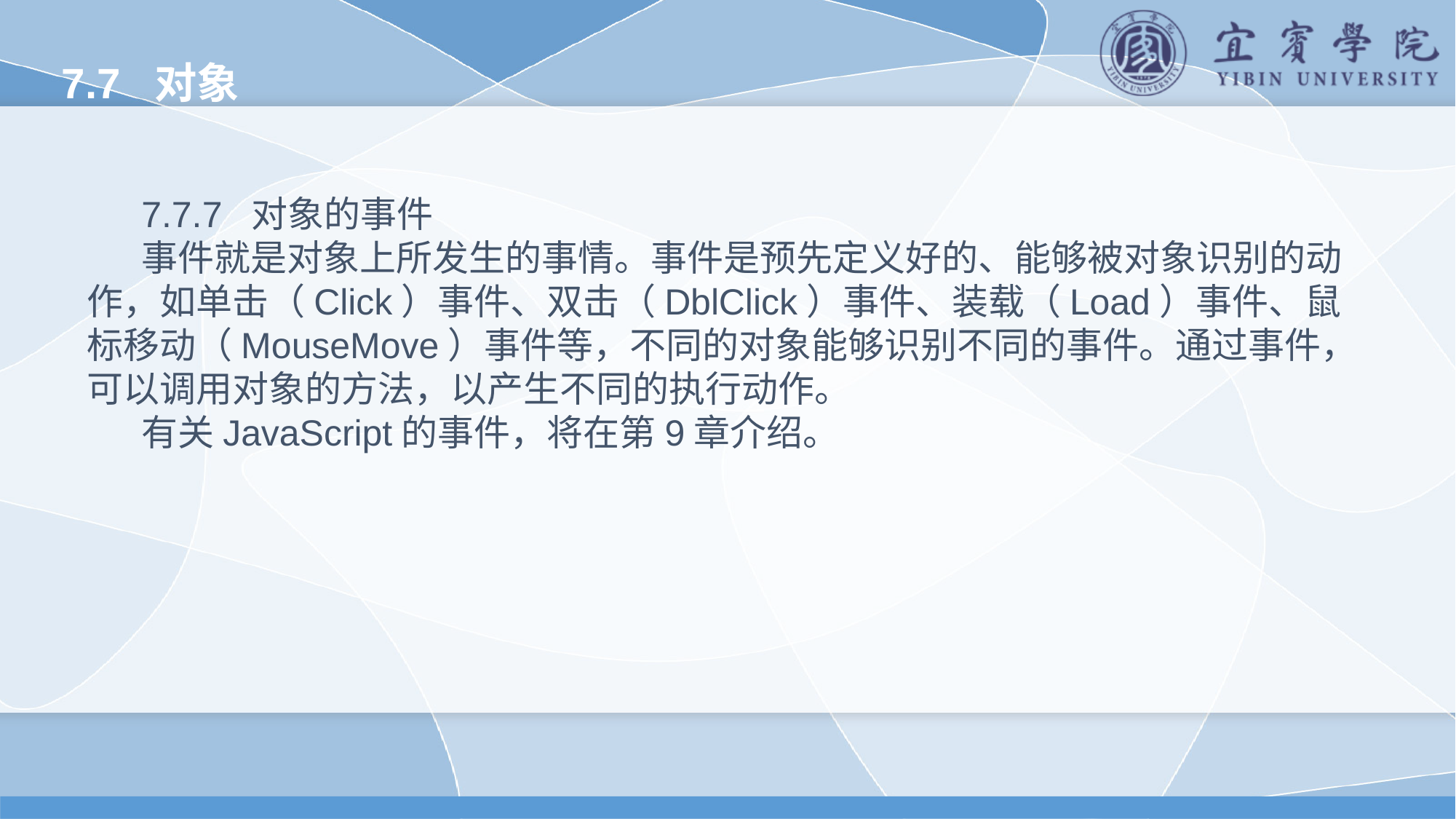

7.7  对象
7.7.7  对象的事件
事件就是对象上所发生的事情。事件是预先定义好的、能够被对象识别的动作，如单击（Click）事件、双击（DblClick）事件、装载（Load）事件、鼠标移动（MouseMove）事件等，不同的对象能够识别不同的事件。通过事件，可以调用对象的方法，以产生不同的执行动作。
有关JavaScript的事件，将在第9章介绍。